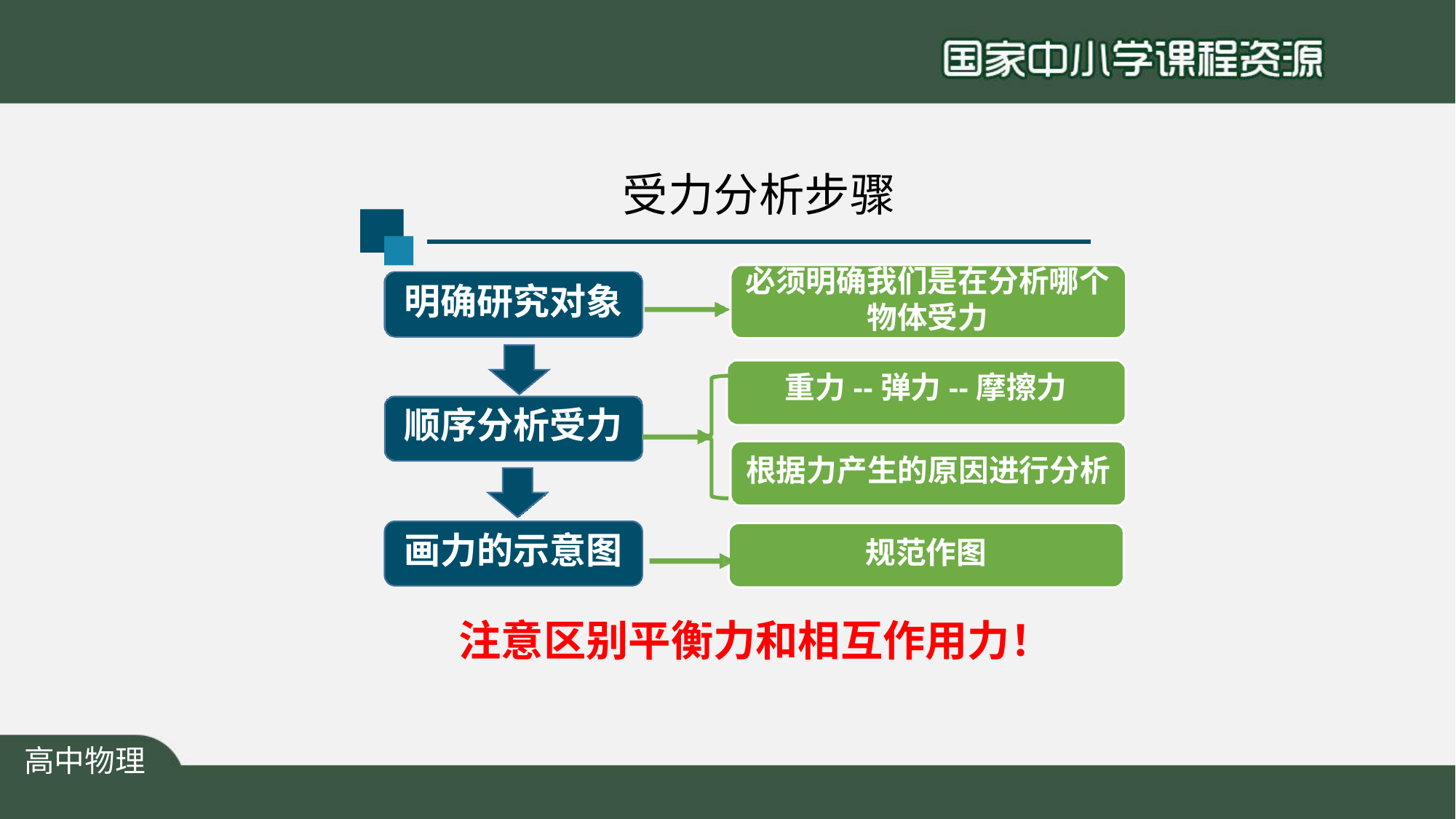

# 受力分析步骤

必须明确我们是在分析哪个 物体受力

明确研究对象

重力--弹力--摩擦力
顺序分析受力
根据力产生的原因进行分析

画力的示意图
规范作图

注意区别平衡力和相互作用力！
高中物理